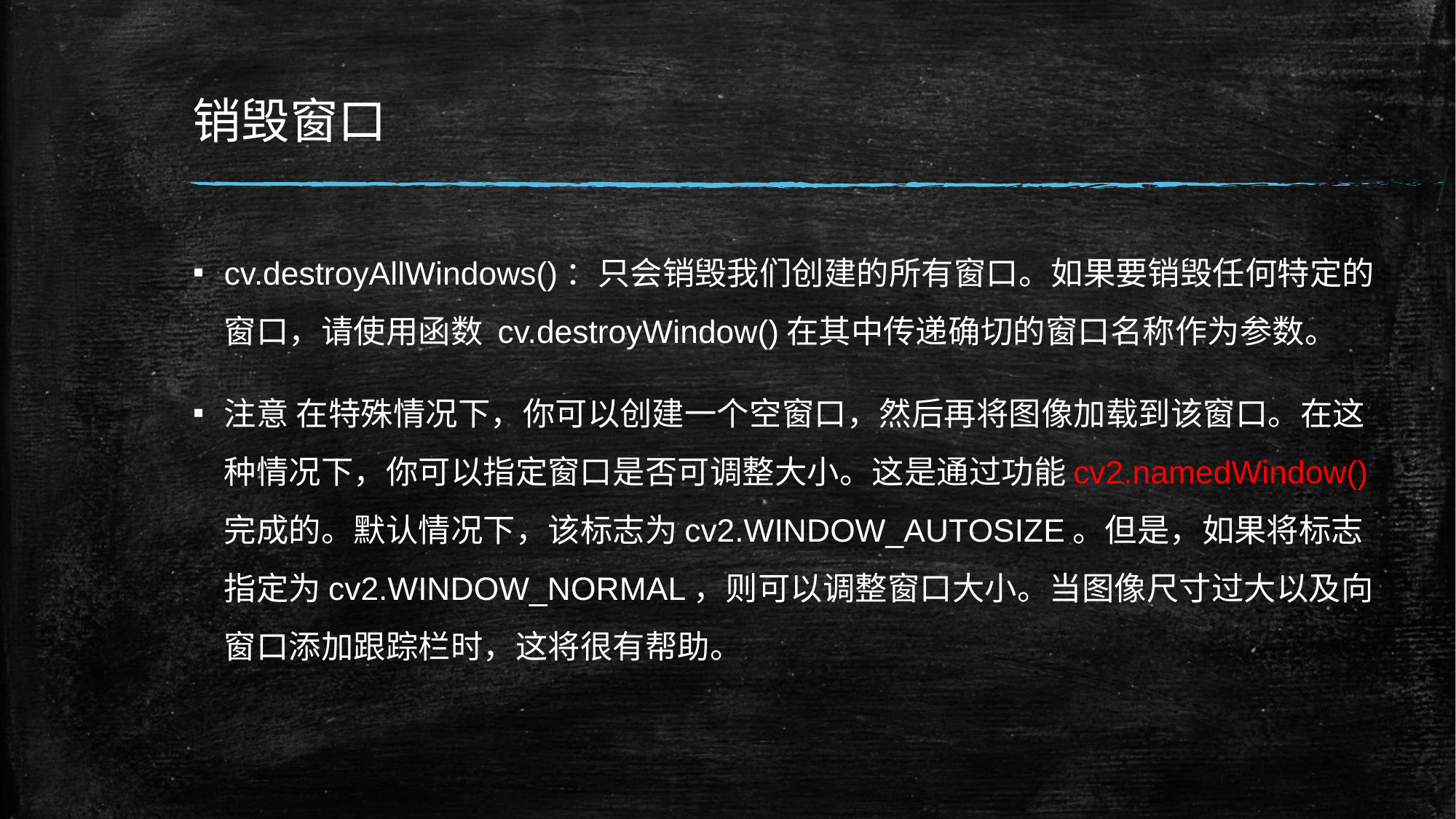

# 销毁窗口
cv.destroyAllWindows()：只会销毁我们创建的所有窗口。如果要销毁任何特定的窗口，请使用函数 cv.destroyWindow()在其中传递确切的窗口名称作为参数。
注意 在特殊情况下，你可以创建一个空窗口，然后再将图像加载到该窗口。在这种情况下，你可以指定窗口是否可调整大小。这是通过功能cv2.namedWindow()完成的。默认情况下，该标志为cv2.WINDOW_AUTOSIZE。但是，如果将标志指定为cv2.WINDOW_NORMAL，则可以调整窗口大小。当图像尺寸过大以及向窗口添加跟踪栏时，这将很有帮助。